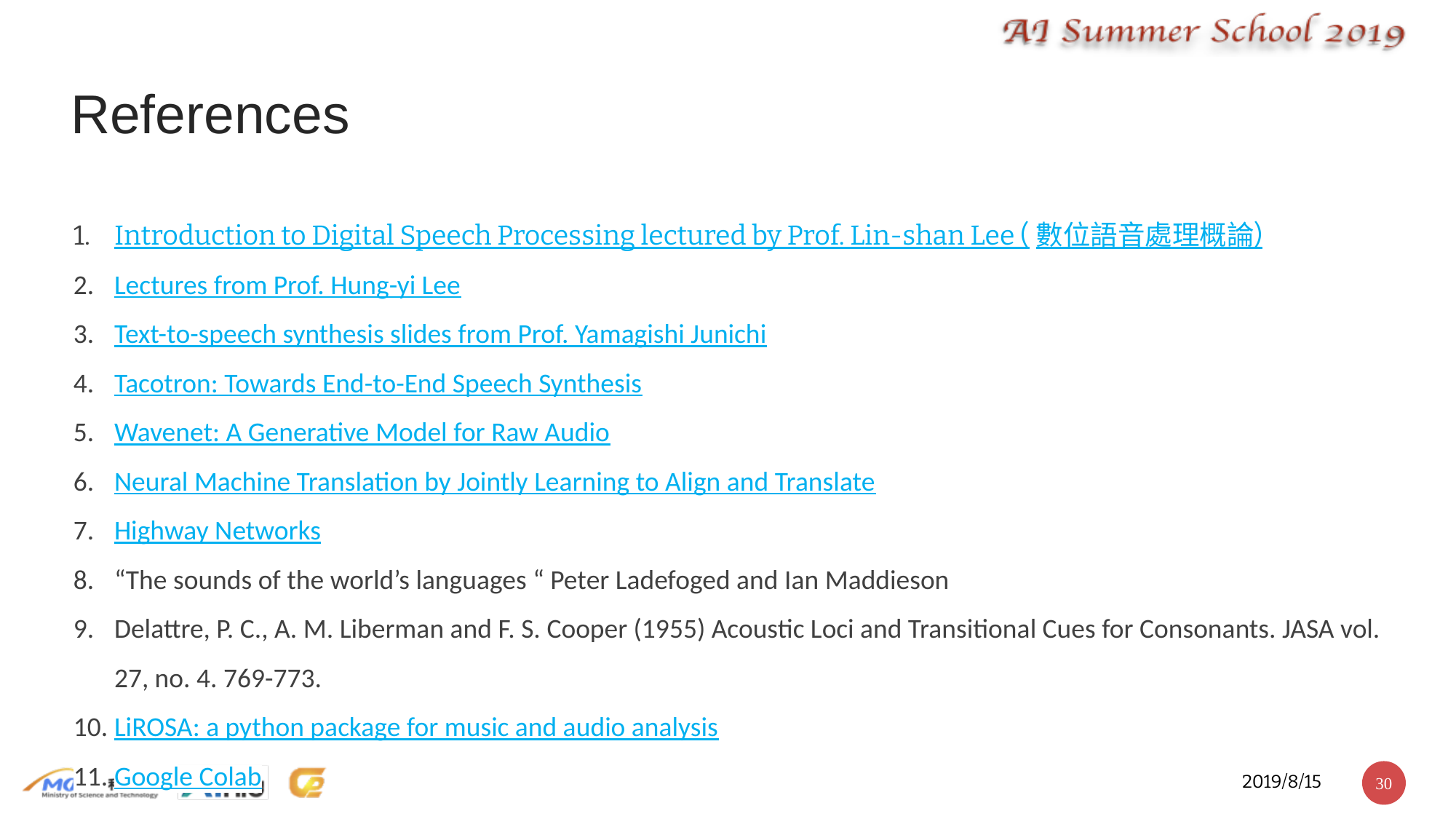

# References
Introduction to Digital Speech Processing lectured by Prof. Lin-shan Lee (數位語音處理概論)
Lectures from Prof. Hung-yi Lee
Text-to-speech synthesis slides from Prof. Yamagishi Junichi
Tacotron: Towards End-to-End Speech Synthesis
Wavenet: A Generative Model for Raw Audio
Neural Machine Translation by Jointly Learning to Align and Translate
Highway Networks
“The sounds of the world’s languages “ Peter Ladefoged and Ian Maddieson
Delattre, P. C., A. M. Liberman and F. S. Cooper (1955) Acoustic Loci and Transitional Cues for Consonants. JASA vol. 27, no. 4. 769-773.
LiROSA: a python package for music and audio analysis
Google Colab

2019/8/15
30